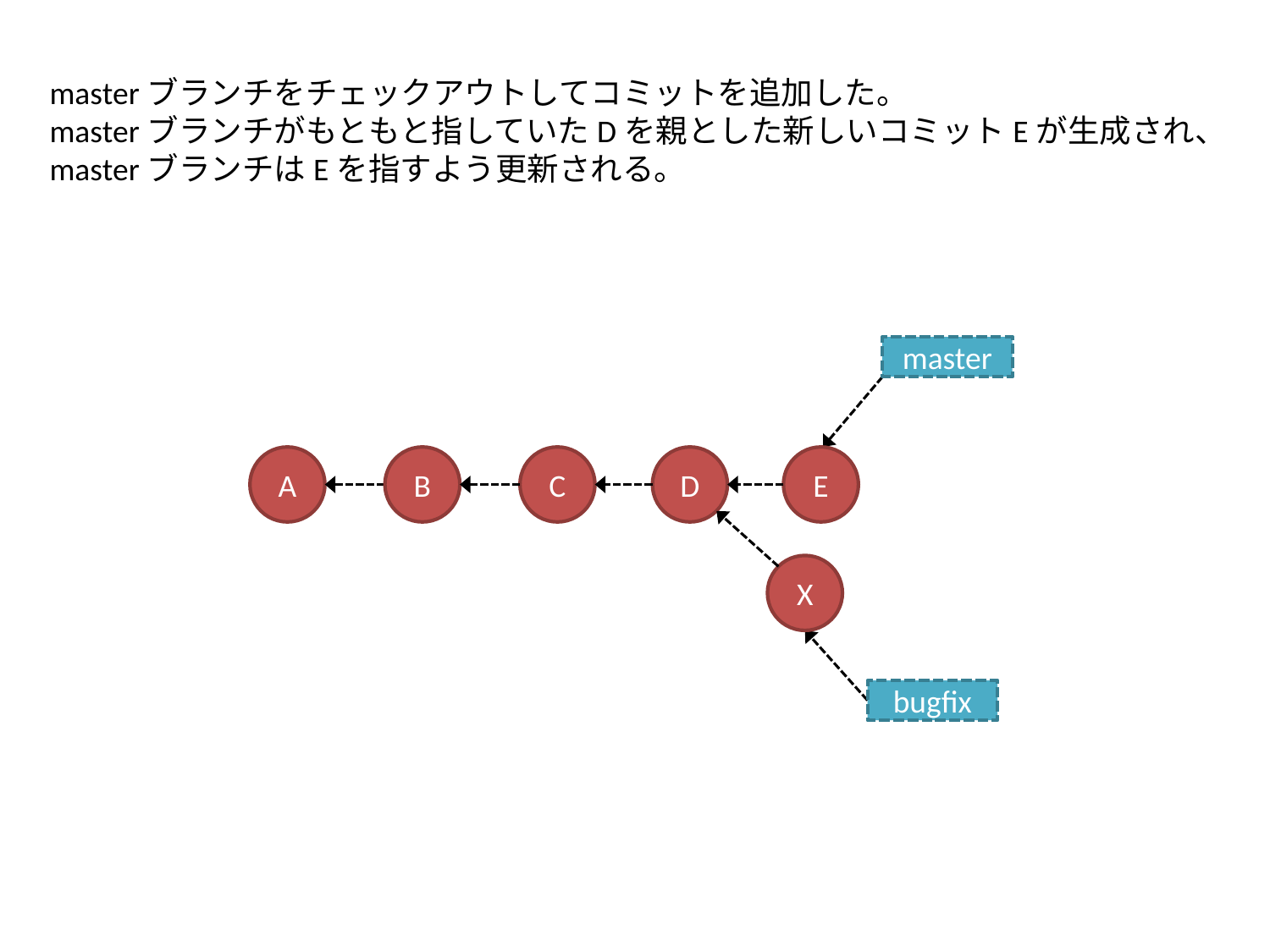

masterブランチをチェックアウトしてコミットを追加した。
masterブランチがもともと指していたDを親とした新しいコミットEが生成され、masterブランチはEを指すよう更新される。
master
A
B
C
D
E
X
bugfix